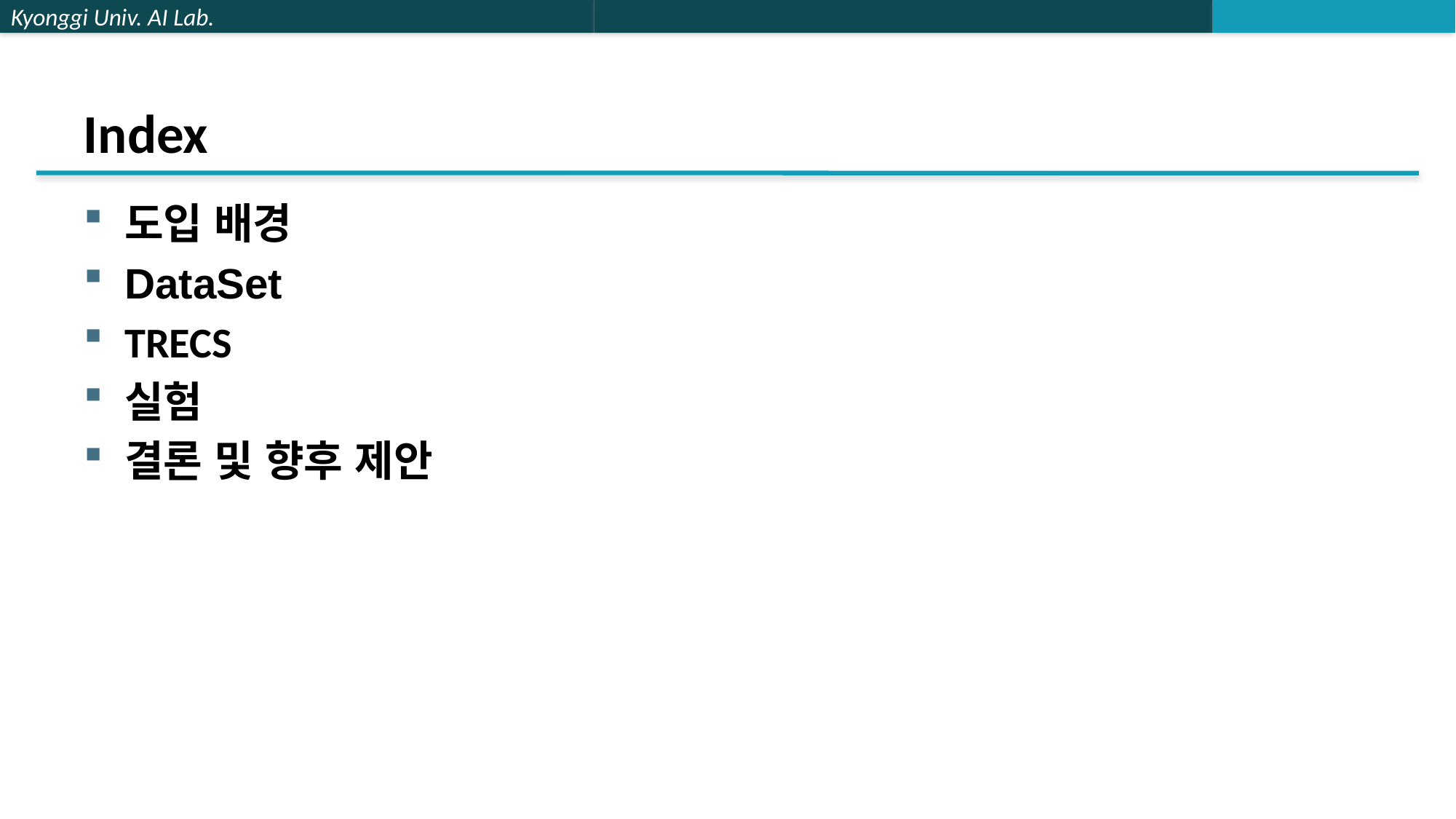

# Index
도입 배경
DataSet
TRECS
실험
결론 및 향후 제안